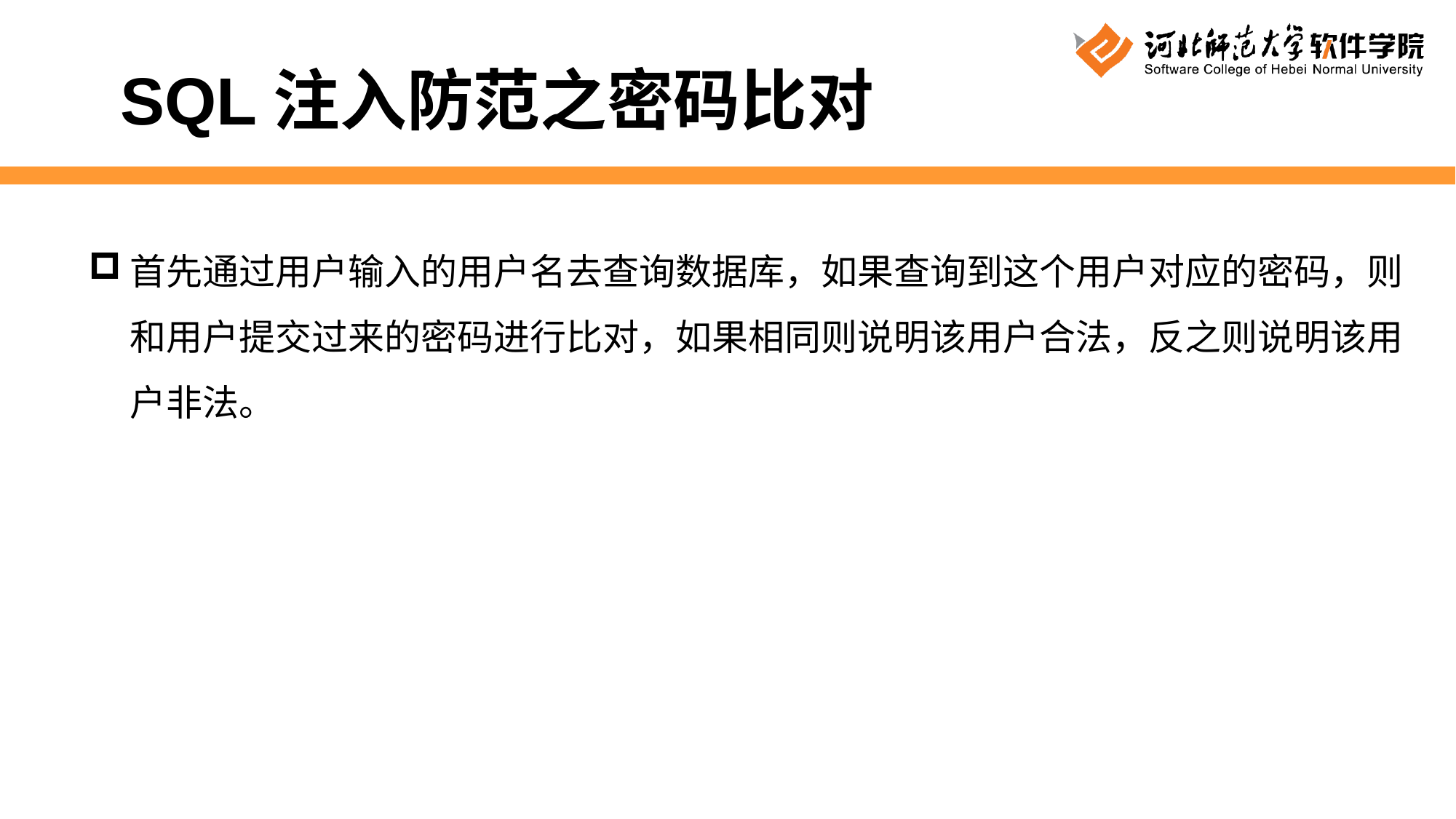

SQL注入防范之密码比对
首先通过用户输入的用户名去查询数据库，如果查询到这个用户对应的密码，则和用户提交过来的密码进行比对，如果相同则说明该用户合法，反之则说明该用户非法。